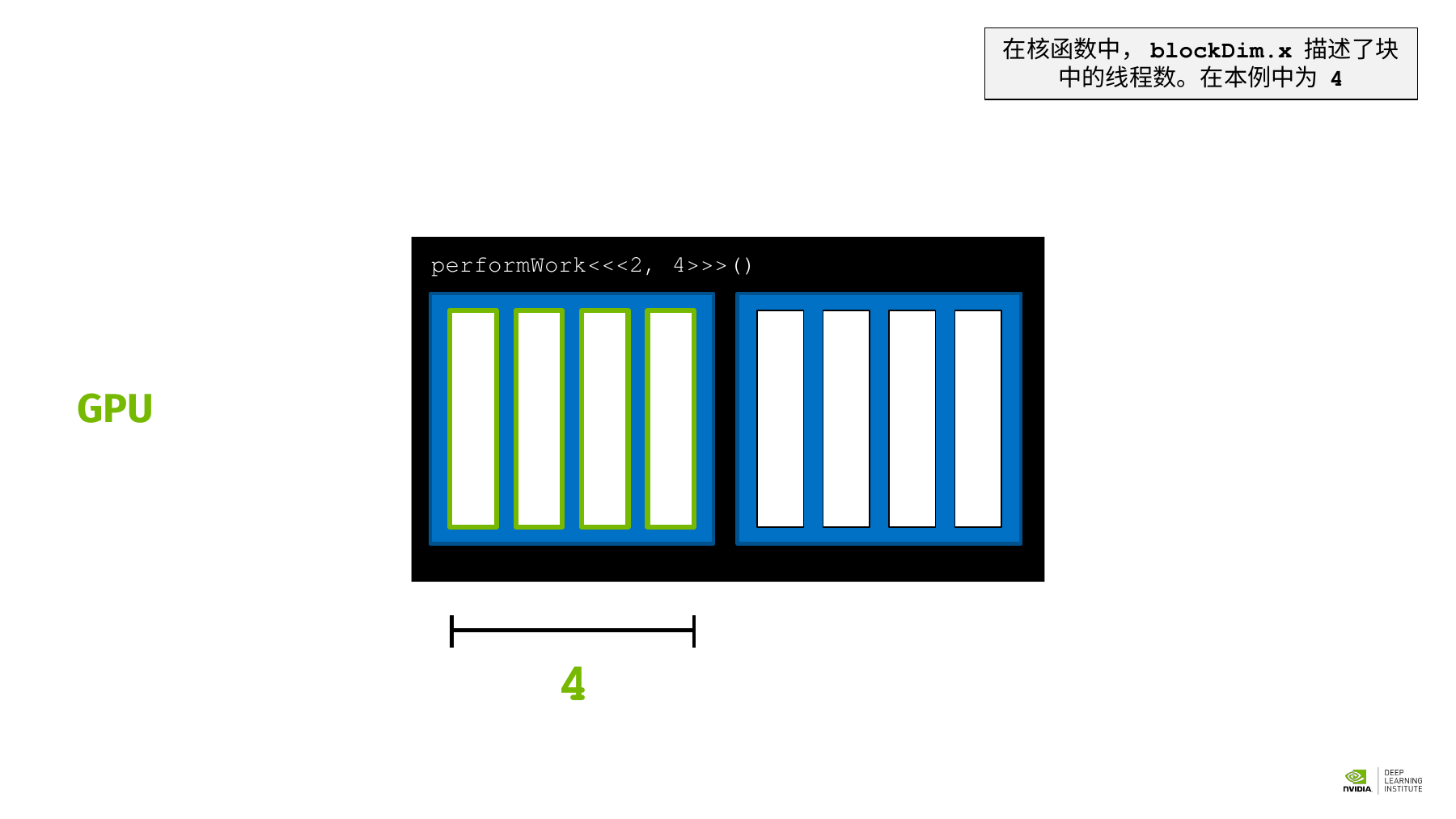

在核函数中，blockDim.x 描述了块中的线程数。在本例中为 4

performWork<<<2, 4>>>()

GPU
4